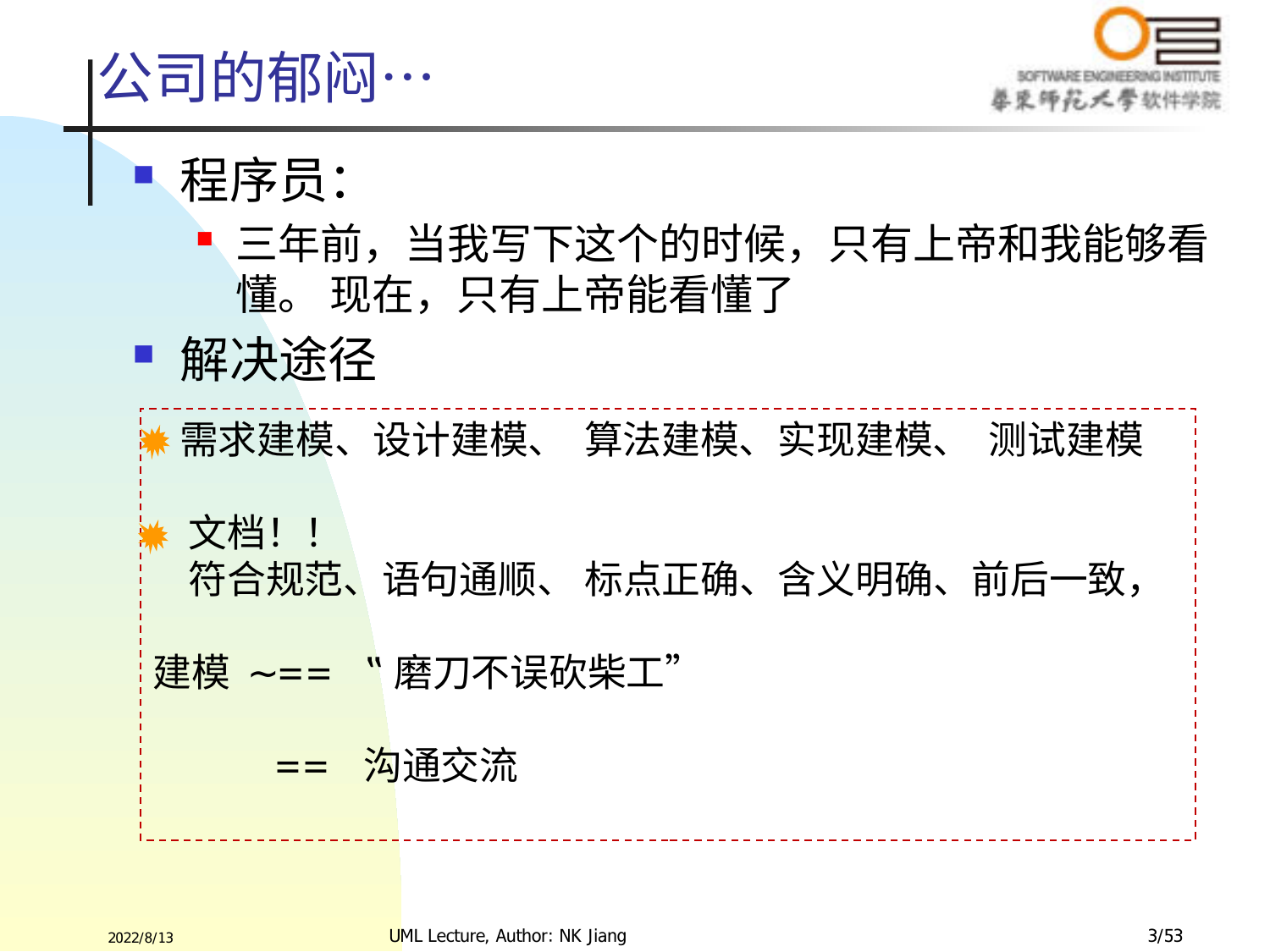

# 公司的郁闷…
程序员：
三年前，当我写下这个的时候，只有上帝和我能够看懂。 现在，只有上帝能看懂了
解决途径

  需求建模、设计建模、  算法建模、实现建模、  测试建模

   文档！！
   符合规范、语句通顺、 标点正确、含义明确、前后一致，

建模 ~==   “磨刀不误砍柴工”

          ==  沟通交流

2022/8/13
UML Lecture, Author: NK Jiang
3/53